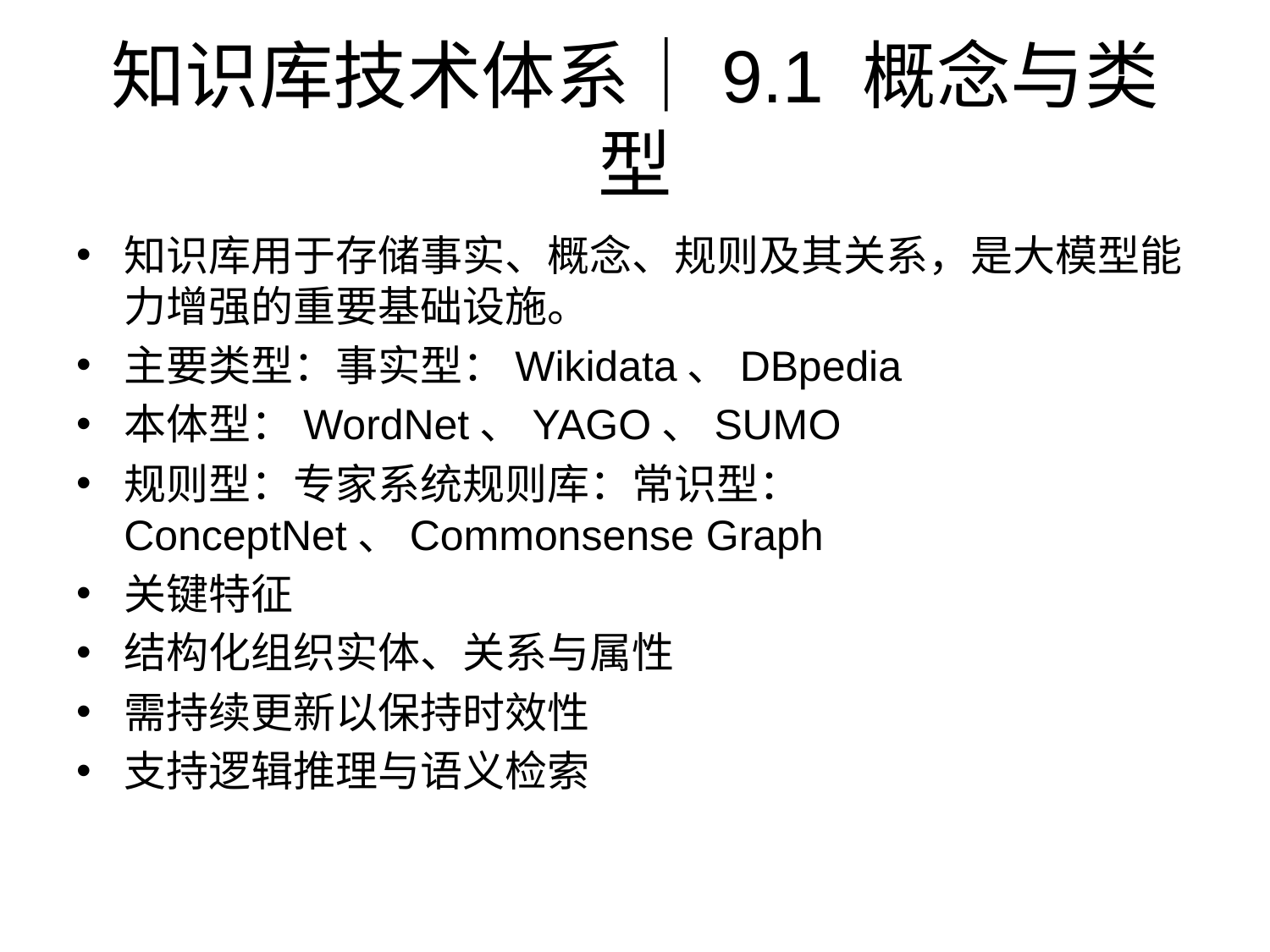

# 知识库技术体系｜9.1 概念与类型
知识库用于存储事实、概念、规则及其关系，是大模型能力增强的重要基础设施。
主要类型：事实型：Wikidata、DBpedia
本体型：WordNet、YAGO、SUMO
规则型：专家系统规则库：常识型：ConceptNet、Commonsense Graph
关键特征
结构化组织实体、关系与属性
需持续更新以保持时效性
支持逻辑推理与语义检索